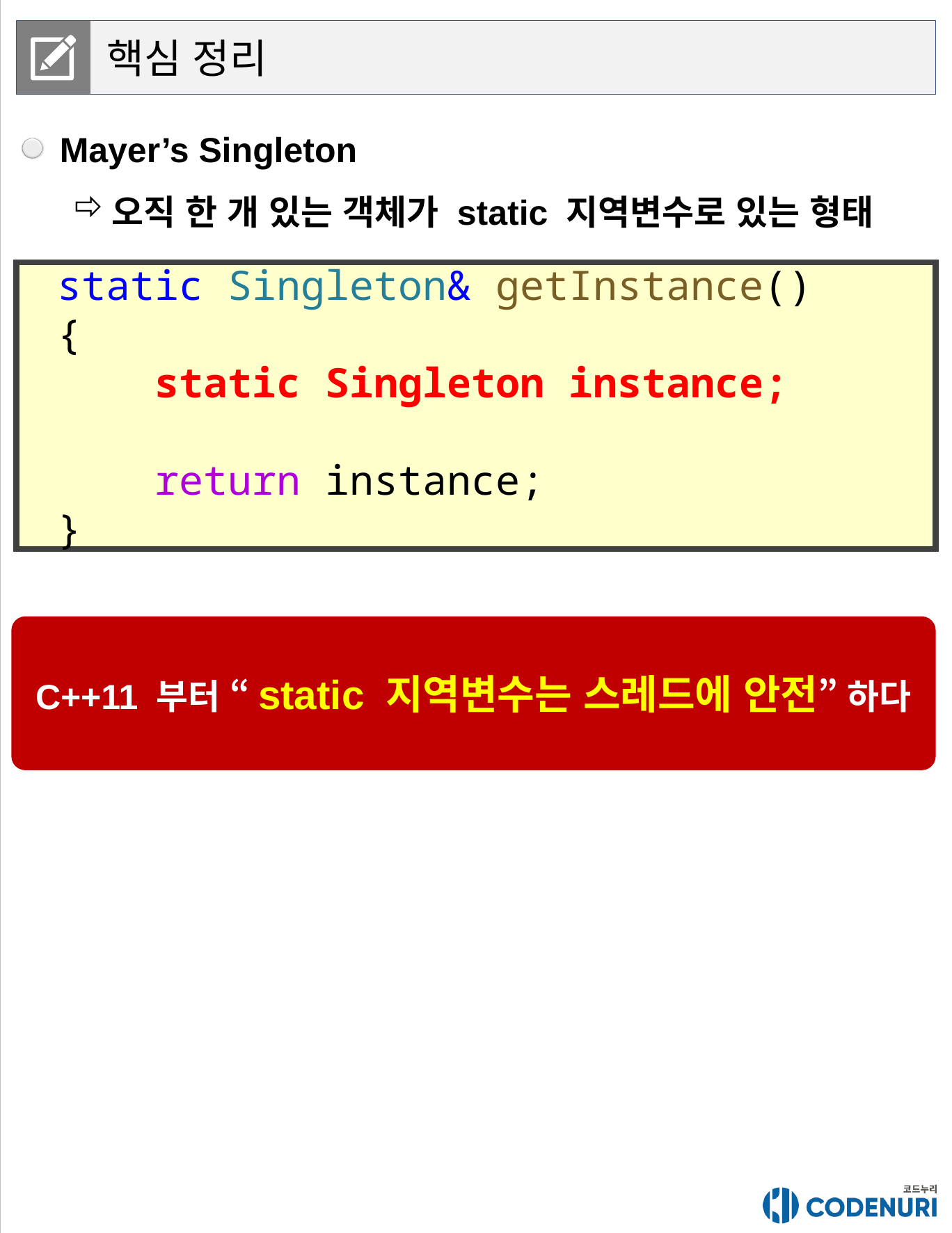

핵심 정리

Mayer’s Singleton
오직 한 개 있는 객체가 static 지역변수로 있는 형태
static Singleton& getInstance()
{
    static Singleton instance;
    return instance;
}
C++11 부터 “static 지역변수는 스레드에 안전” 하다